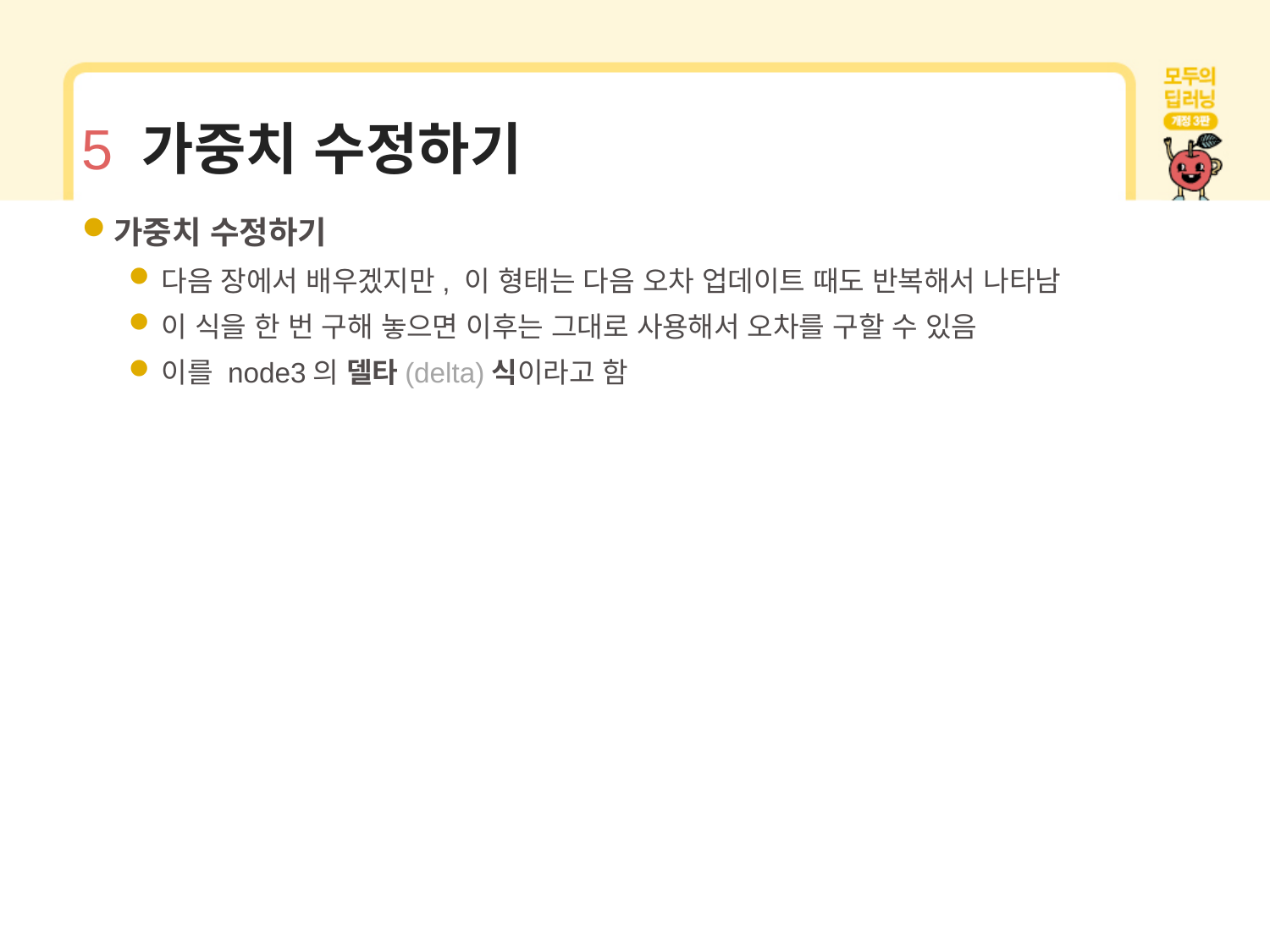

# 5 가중치 수정하기
가중치 수정하기
다음 장에서 배우겠지만, 이 형태는 다음 오차 업데이트 때도 반복해서 나타남
이 식을 한 번 구해 놓으면 이후는 그대로 사용해서 오차를 구할 수 있음
이를 node3의 델타(delta)식이라고 함